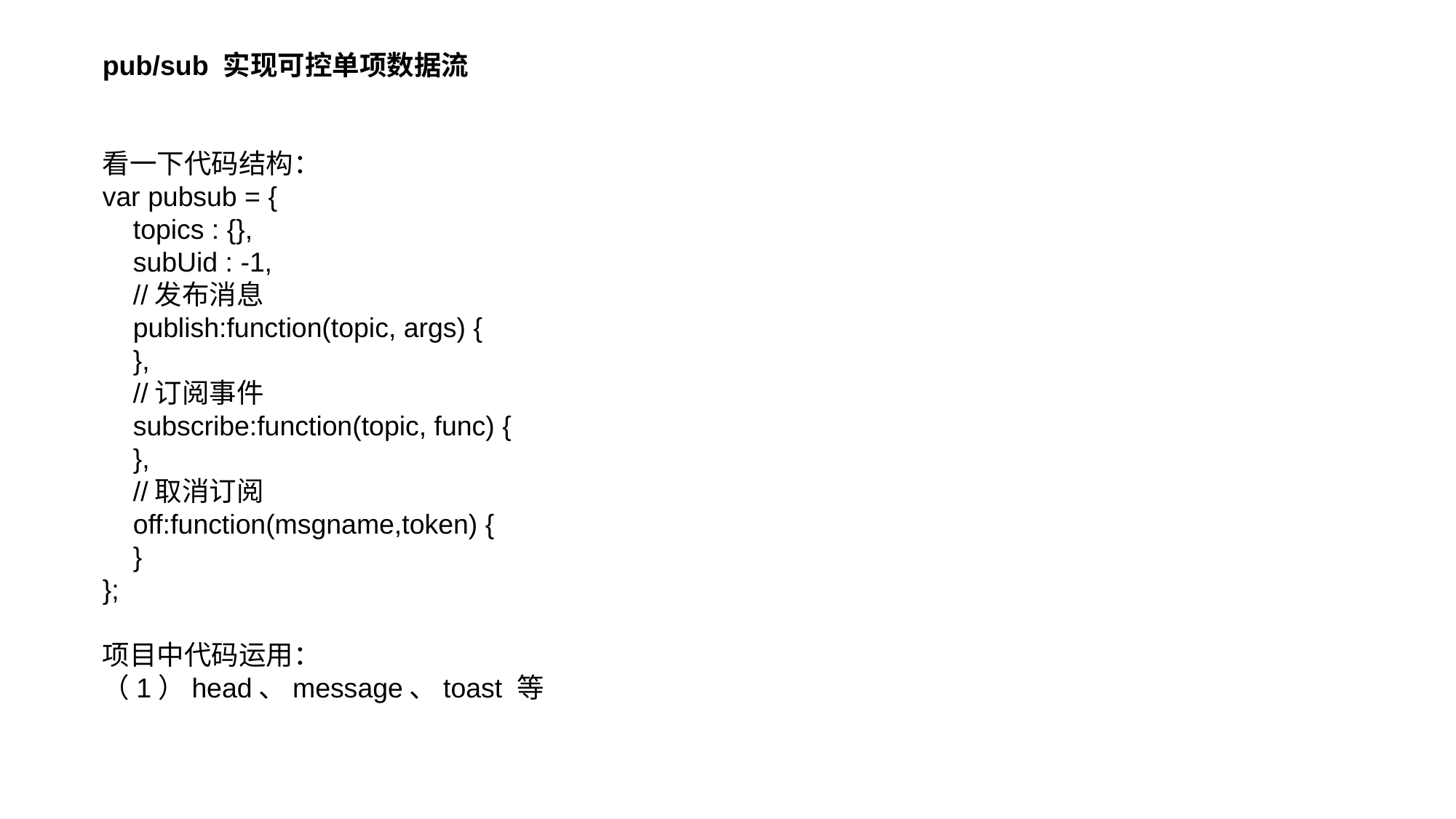

pub/sub 实现可控单项数据流

看一下代码结构：
var pubsub = {
    topics : {},
    subUid : -1,
    //发布消息
    publish:function(topic, args) {
    },
    //订阅事件
    subscribe:function(topic, func) {
    },
    //取消订阅
    off:function(msgname,token) {
    }
};

项目中代码运用：
（1）head、message、toast 等